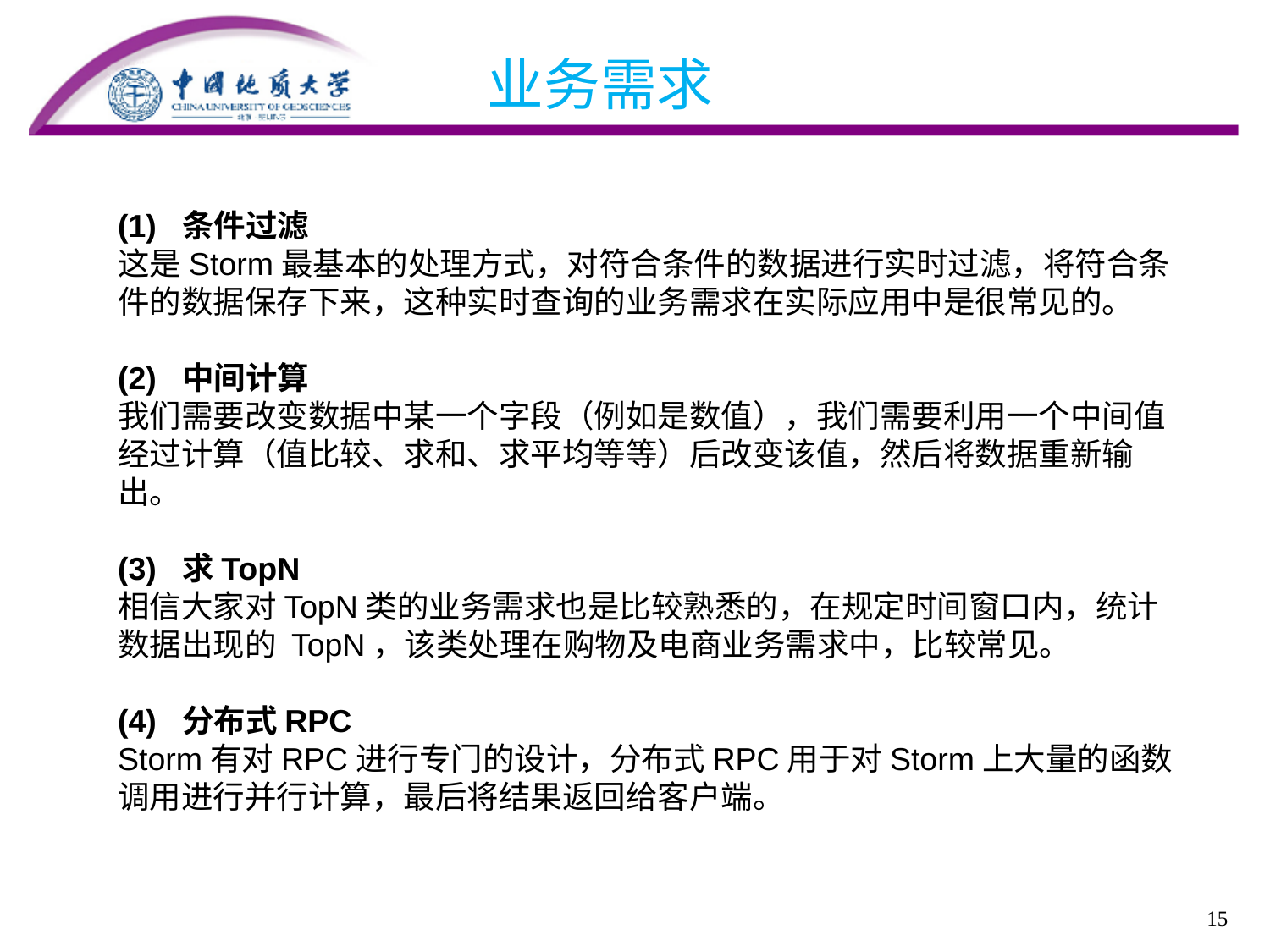

业务需求
(1)  条件过滤
这是Storm最基本的处理方式，对符合条件的数据进行实时过滤，将符合条件的数据保存下来，这种实时查询的业务需求在实际应用中是很常见的。

(2)  中间计算
我们需要改变数据中某一个字段（例如是数值），我们需要利用一个中间值经过计算（值比较、求和、求平均等等）后改变该值，然后将数据重新输出。

(3)  求TopN
相信大家对TopN类的业务需求也是比较熟悉的，在规定时间窗口内，统计数据出现的 TopN，该类处理在购物及电商业务需求中，比较常见。

(4)  分布式RPC
Storm有对RPC进行专门的设计，分布式RPC用于对Storm上大量的函数调用进行并行计算，最后将结果返回给客户端。